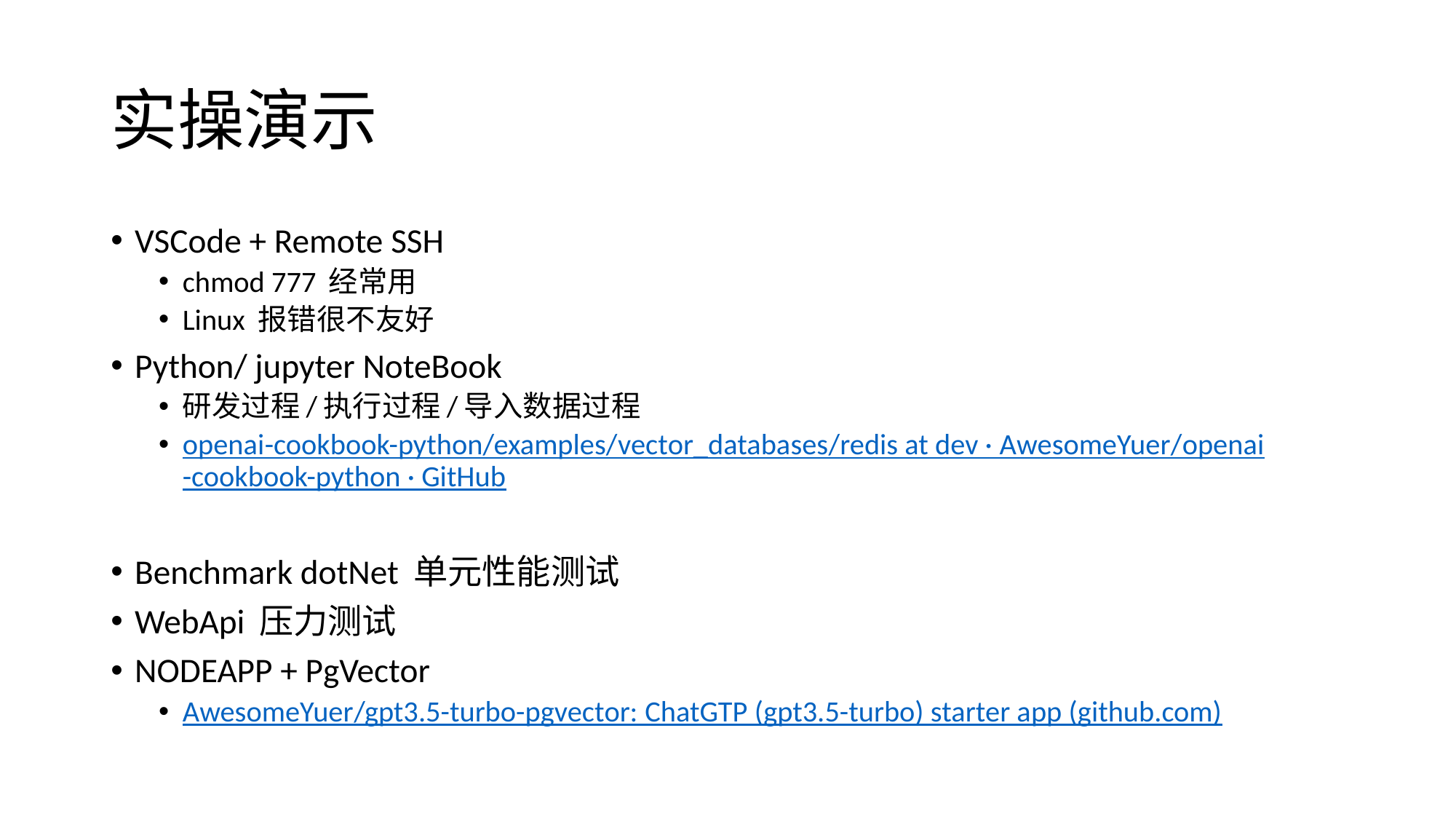

# 实操演示
VSCode + Remote SSH
chmod 777 经常用
Linux 报错很不友好
Python/ jupyter NoteBook
研发过程/执行过程/导入数据过程
openai-cookbook-python/examples/vector_databases/redis at dev · AwesomeYuer/openai-cookbook-python · GitHub

Benchmark dotNet 单元性能测试
WebApi 压力测试
NODEAPP + PgVector
AwesomeYuer/gpt3.5-turbo-pgvector: ChatGTP (gpt3.5-turbo) starter app (github.com)